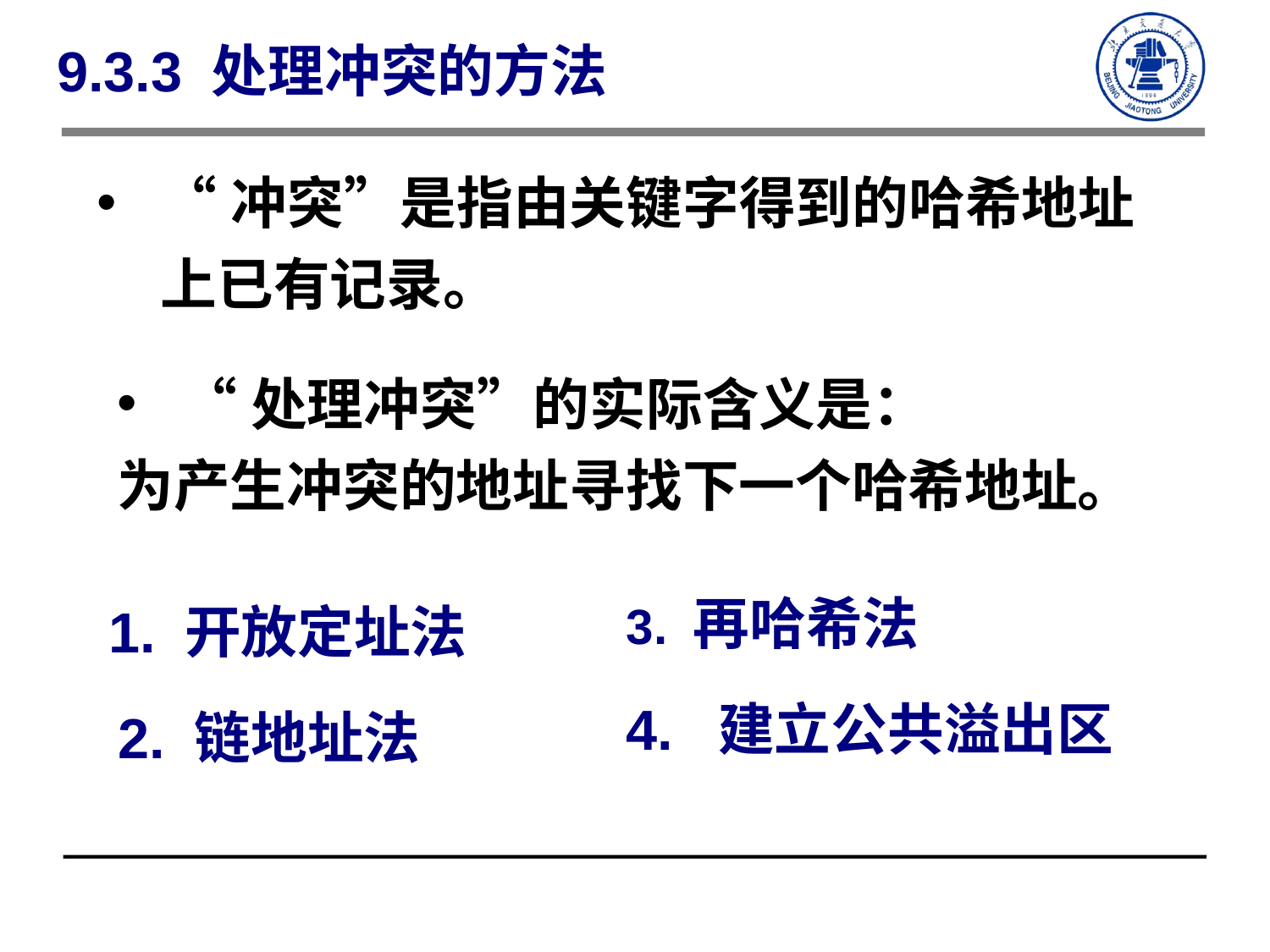

9.3.3 处理冲突的方法
“冲突”是指由关键字得到的哈希地址上已有记录。
“处理冲突”的实际含义是：
为产生冲突的地址寻找下一个哈希地址。
3. 再哈希法
1. 开放定址法
4.  建立公共溢出区
2. 链地址法